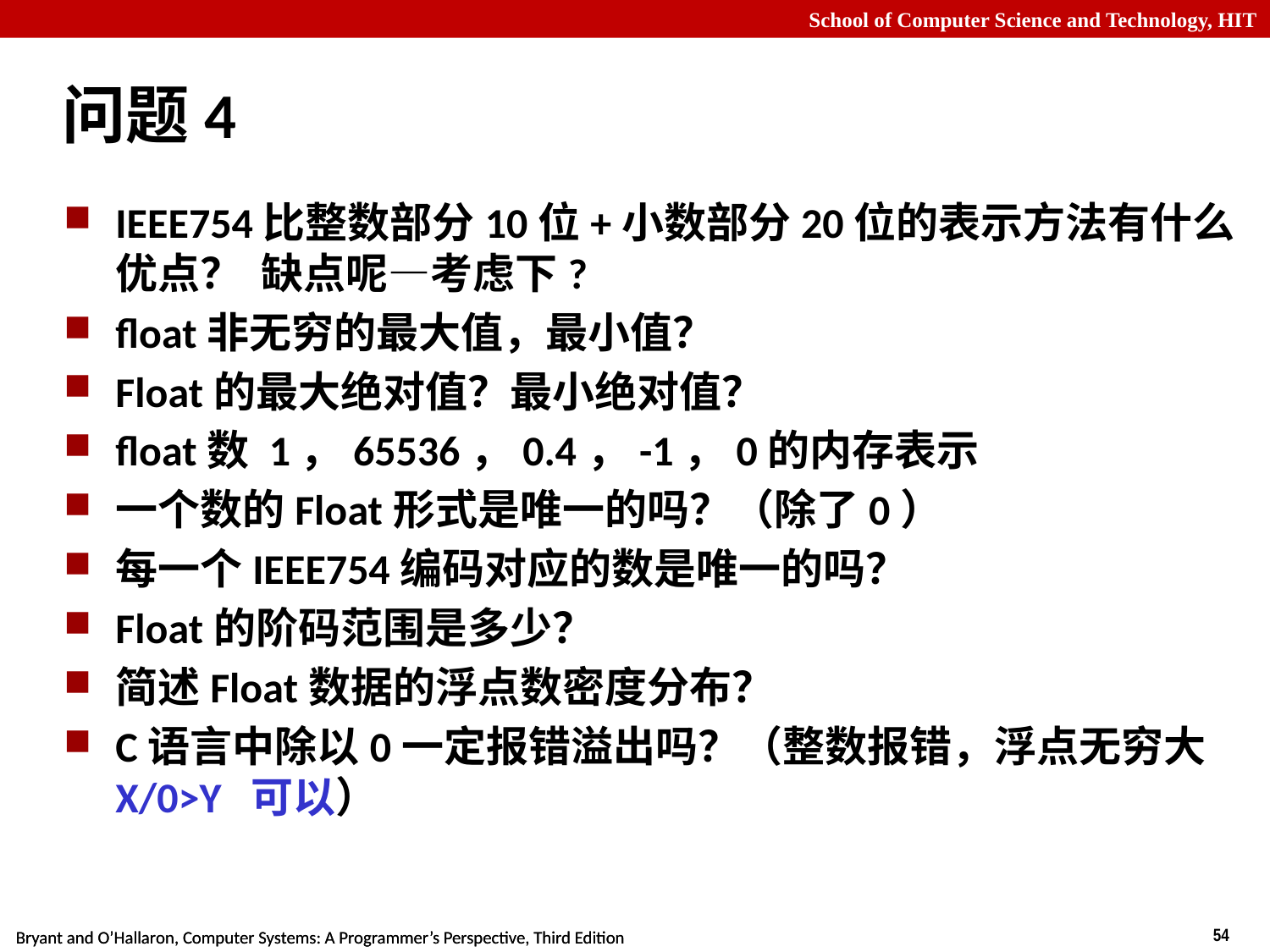

# 问题4
IEEE754比整数部分10位+小数部分20位的表示方法有什么优点？  缺点呢—考虑下?
float非无穷的最大值，最小值？
Float的最大绝对值？最小绝对值？
float数 1，65536，0.4，-1，0的内存表示
一个数的Float形式是唯一的吗？（除了0）
每一个IEEE754编码对应的数是唯一的吗？
Float的阶码范围是多少？
简述Float数据的浮点数密度分布？
C语言中除以0一定报错溢出吗？（整数报错，浮点无穷大X/0>Y  可以）